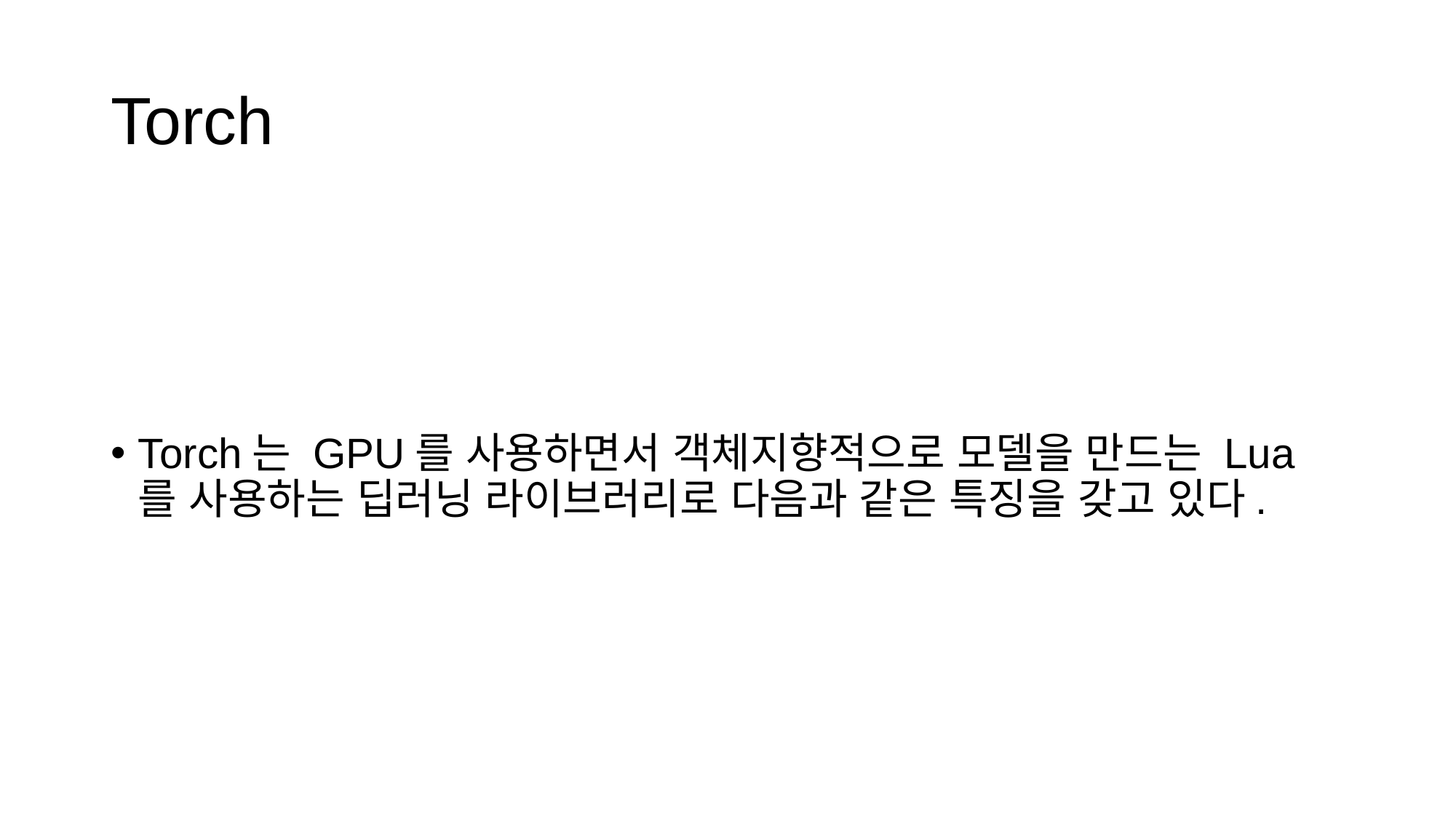

# Torch
Torch는 GPU를 사용하면서 객체지향적으로 모델을 만드는 Lua를 사용하는 딥러닝 라이브러리로 다음과 같은 특징을 갖고 있다.